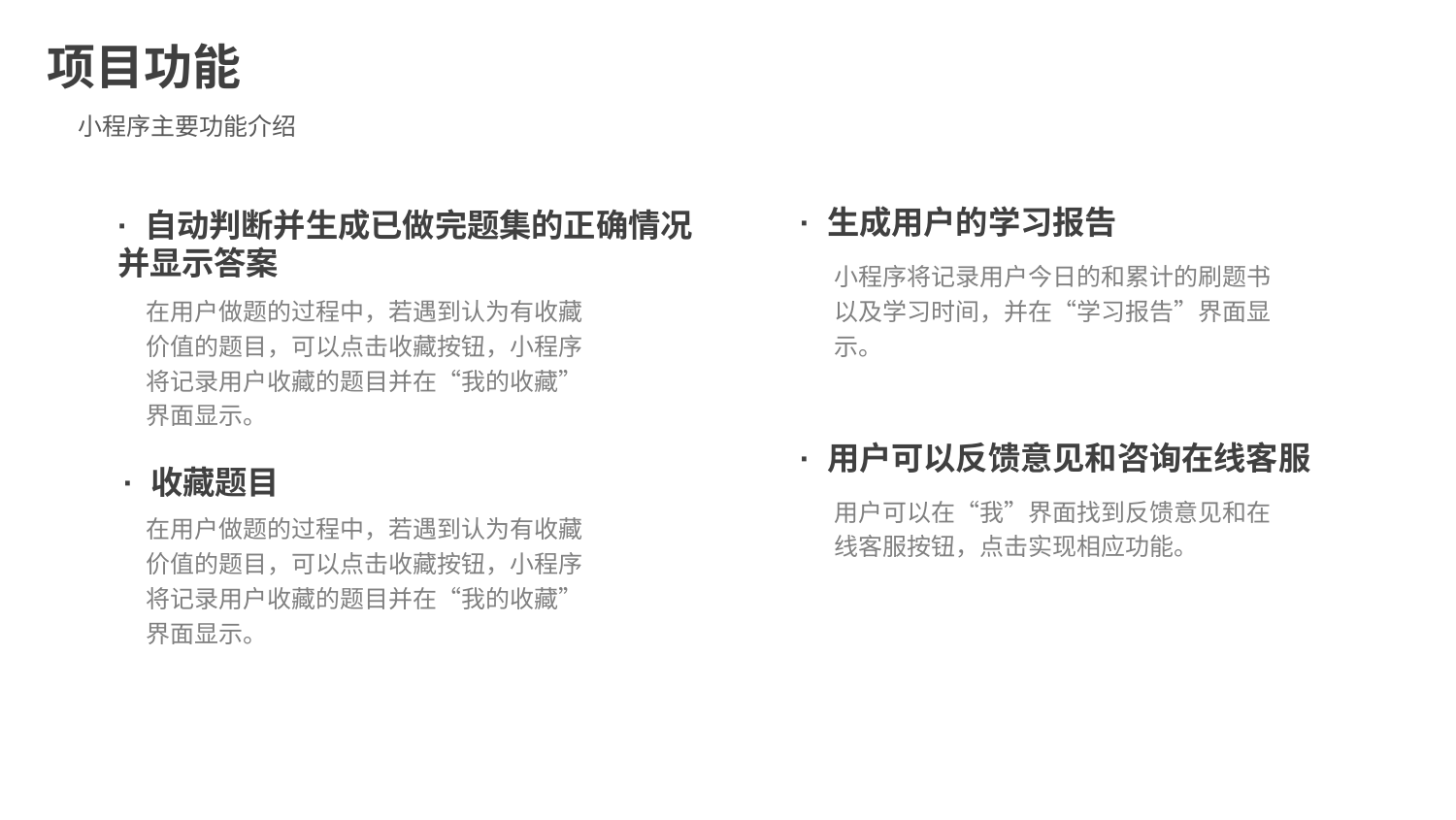

项目功能
小程序主要功能介绍
· 生成用户的学习报告
· 自动判断并生成已做完题集的正确情况
并显示答案
小程序将记录用户今日的和累计的刷题书以及学习时间，并在“学习报告”界面显示。
在用户做题的过程中，若遇到认为有收藏价值的题目，可以点击收藏按钮，小程序将记录用户收藏的题目并在“我的收藏”界面显示。
· 用户可以反馈意见和咨询在线客服
· 收藏题目
用户可以在“我”界面找到反馈意见和在线客服按钮，点击实现相应功能。
在用户做题的过程中，若遇到认为有收藏价值的题目，可以点击收藏按钮，小程序将记录用户收藏的题目并在“我的收藏”界面显示。